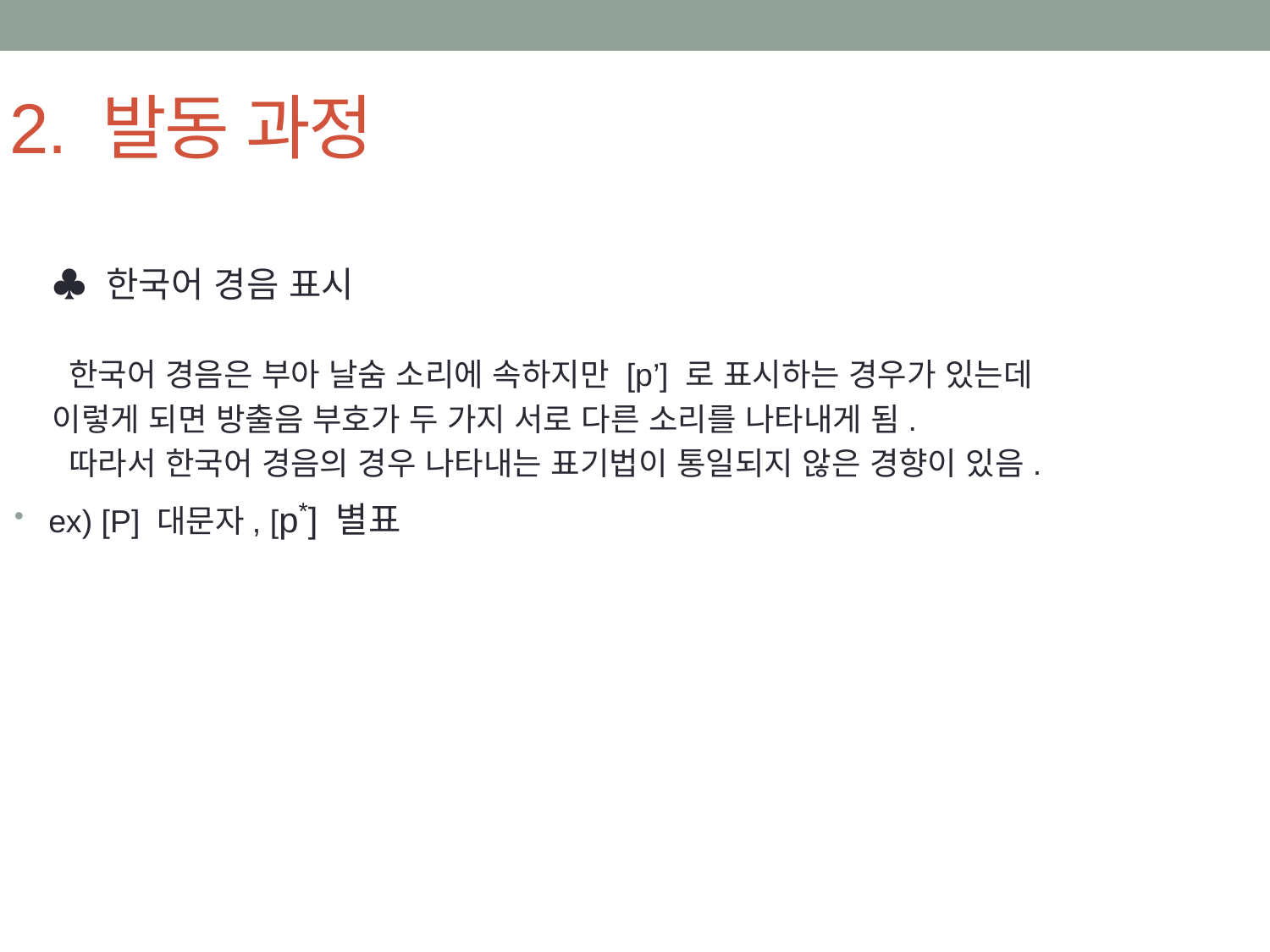

# 2. 발동 과정

♣ 한국어 경음 표시

 한국어 경음은 부아 날숨 소리에 속하지만 [p’] 로 표시하는 경우가 있는데
이렇게 되면 방출음 부호가 두 가지 서로 다른 소리를 나타내게 됨.
 따라서 한국어 경음의 경우 나타내는 표기법이 통일되지 않은 경향이 있음.
 ex) [P] 대문자, [p*] 별표